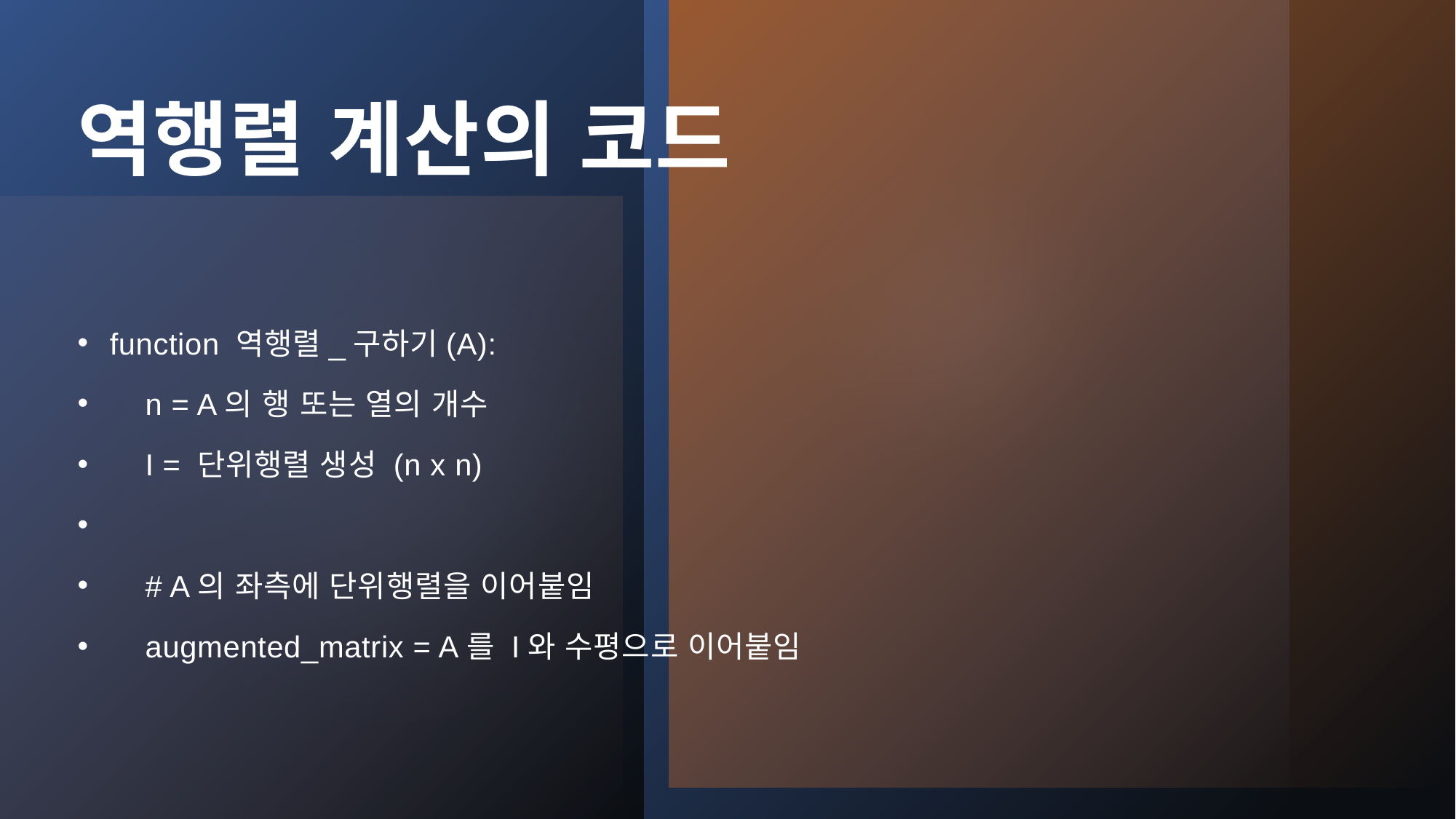

# 역행렬 계산의 코드
function 역행렬_구하기(A):
    n = A의 행 또는 열의 개수
    I = 단위행렬 생성 (n x n)

    # A의 좌측에 단위행렬을 이어붙임
    augmented_matrix = A를 I와 수평으로 이어붙임